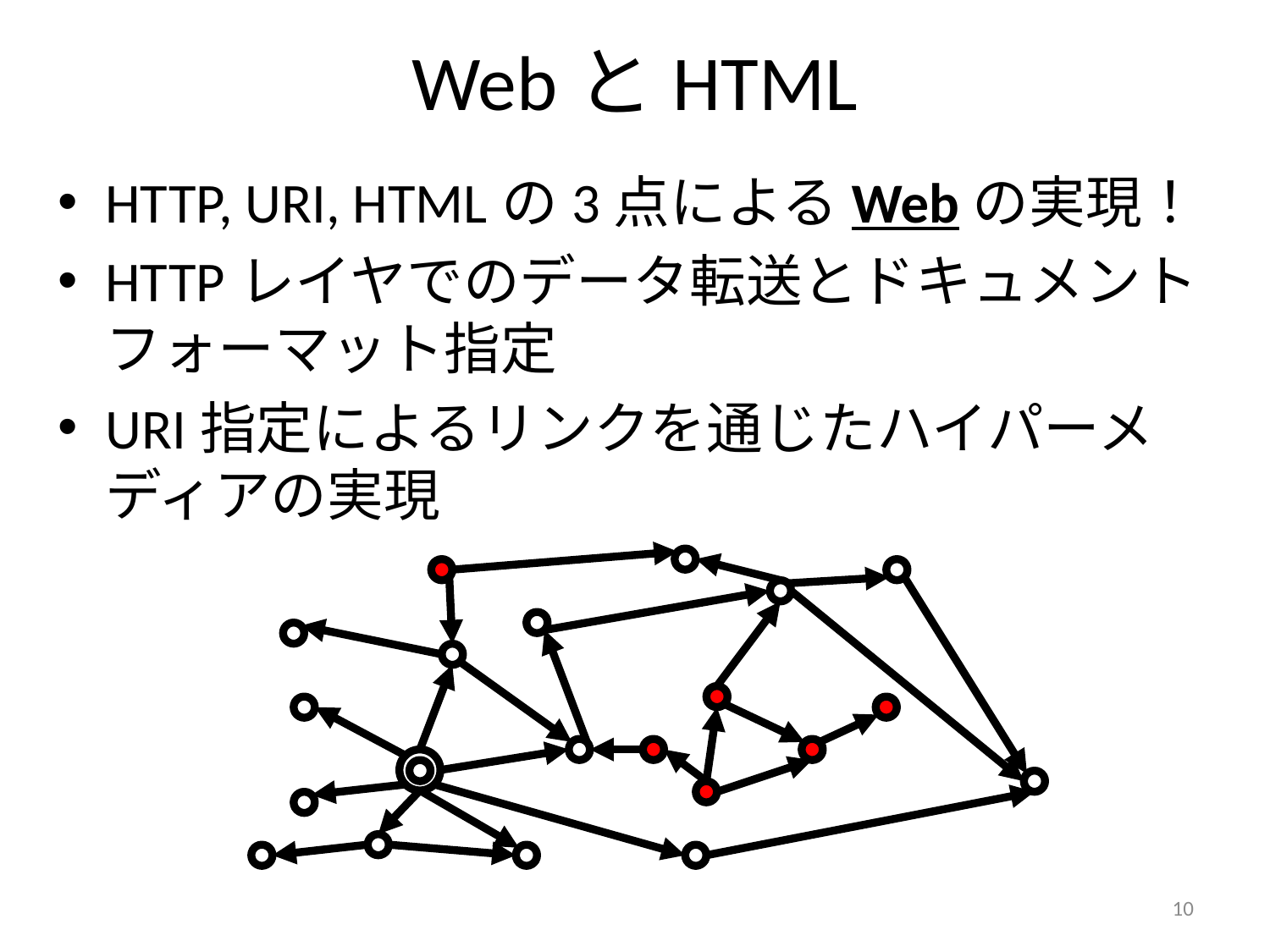

# WebとHTML
HTTP, URI, HTMLの3点によるWebの実現！
HTTPレイヤでのデータ転送とドキュメントフォーマット指定
URI指定によるリンクを通じたハイパーメディアの実現

10